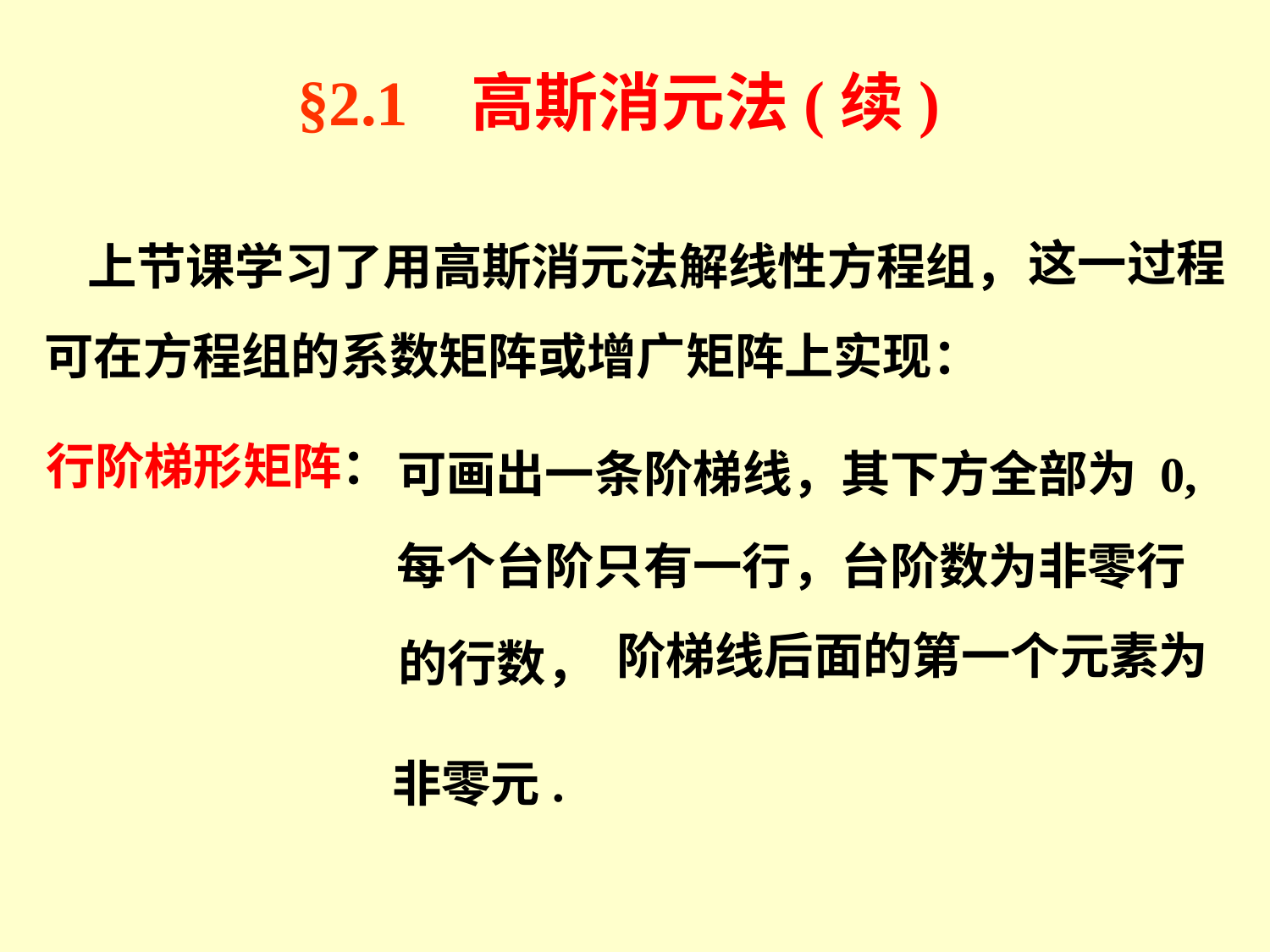

§2.1   高斯消元法(续)
这一过程
上节课学习了用高斯消元法解线性方程组，
可在方程组的系数矩阵或增广矩阵上实现：
行阶梯形矩阵：
可画出一条阶梯线，其下方全部为 0,
每个台阶只有一行，台阶数为非零行
阶梯线后面的第一个元素为
的行数，

非零元.